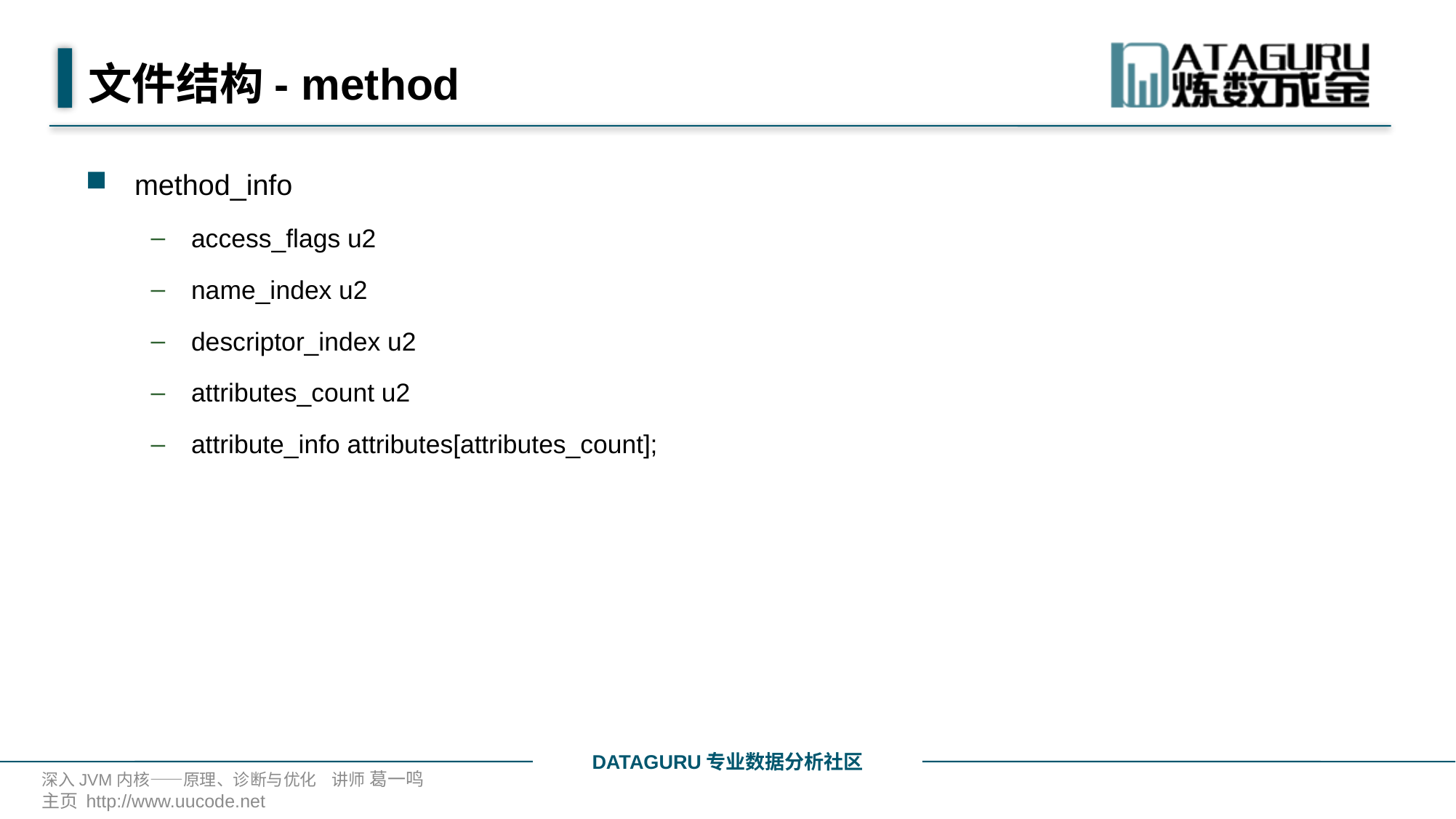

# 文件结构- method
method_info
access_flags u2
name_index u2
descriptor_index u2
attributes_count u2
attribute_info attributes[attributes_count];